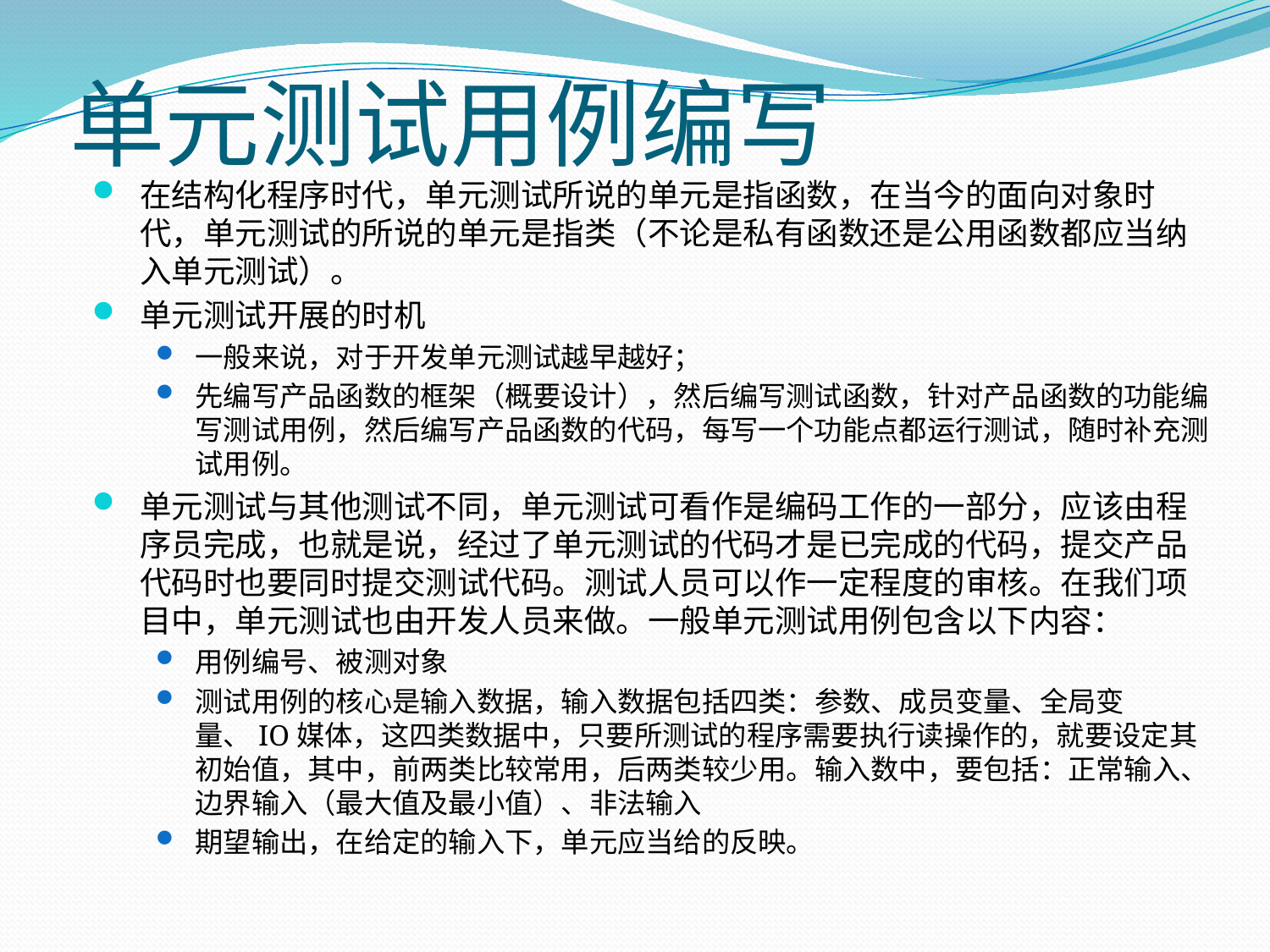

# 单元测试用例编写
在结构化程序时代，单元测试所说的单元是指函数，在当今的面向对象时代，单元测试的所说的单元是指类（不论是私有函数还是公用函数都应当纳入单元测试）。
单元测试开展的时机
一般来说，对于开发单元测试越早越好；
先编写产品函数的框架（概要设计），然后编写测试函数，针对产品函数的功能编写测试用例，然后编写产品函数的代码，每写一个功能点都运行测试，随时补充测试用例。
单元测试与其他测试不同，单元测试可看作是编码工作的一部分，应该由程序员完成，也就是说，经过了单元测试的代码才是已完成的代码，提交产品代码时也要同时提交测试代码。测试人员可以作一定程度的审核。在我们项目中，单元测试也由开发人员来做。一般单元测试用例包含以下内容：
用例编号、被测对象
测试用例的核心是输入数据，输入数据包括四类：参数、成员变量、全局变量、IO媒体，这四类数据中，只要所测试的程序需要执行读操作的，就要设定其初始值，其中，前两类比较常用，后两类较少用。输入数中，要包括：正常输入、边界输入（最大值及最小值）、非法输入
期望输出，在给定的输入下，单元应当给的反映。